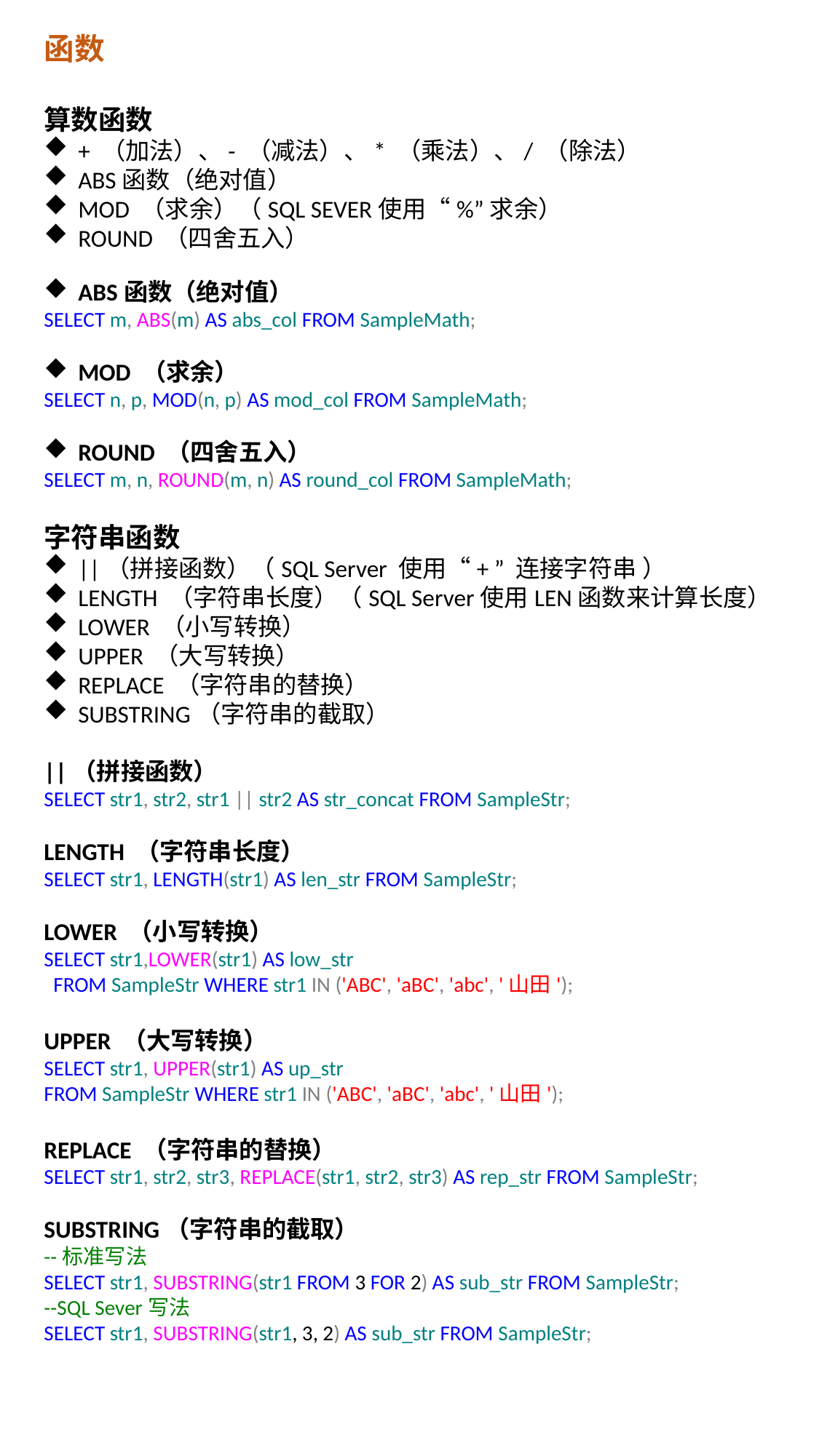

函数

算数函数
+ （加法）、- （减法）、* （乘法）、/ （除法）
ABS函数（绝对值）
MOD （求余）（SQL SEVER使用“%”求余）
ROUND （四舍五入）

ABS函数（绝对值）
SELECT m, ABS(m) AS abs_col FROM SampleMath;

MOD （求余）
SELECT n, p, MOD(n, p) AS mod_col FROM SampleMath;

ROUND （四舍五入）
SELECT m, n, ROUND(m, n) AS round_col FROM SampleMath;

字符串函数
||（拼接函数）（SQL Server 使用“+ ” 连接字符串 ）
LENGTH （字符串长度）（SQL Server使用LEN函数来计算长度）
LOWER （小写转换）
UPPER （大写转换）
REPLACE （字符串的替换）
SUBSTRING（字符串的截取）

||（拼接函数）
SELECT str1, str2, str1 || str2 AS str_concat FROM SampleStr;

LENGTH （字符串长度）
SELECT str1, LENGTH(str1) AS len_str FROM SampleStr;

LOWER （小写转换）
SELECT str1,LOWER(str1) AS low_str
  FROM SampleStr WHERE str1 IN ('ABC', 'aBC', 'abc', '山田');

UPPER （大写转换）
SELECT str1, UPPER(str1) AS up_str
FROM SampleStr WHERE str1 IN ('ABC', 'aBC', 'abc', '山田');

REPLACE （字符串的替换）
SELECT str1, str2, str3, REPLACE(str1, str2, str3) AS rep_str FROM SampleStr;

SUBSTRING（字符串的截取）
--标准写法
SELECT str1, SUBSTRING(str1 FROM 3 FOR 2) AS sub_str FROM SampleStr;
--SQL Sever写法
SELECT str1, SUBSTRING(str1, 3, 2) AS sub_str FROM SampleStr;